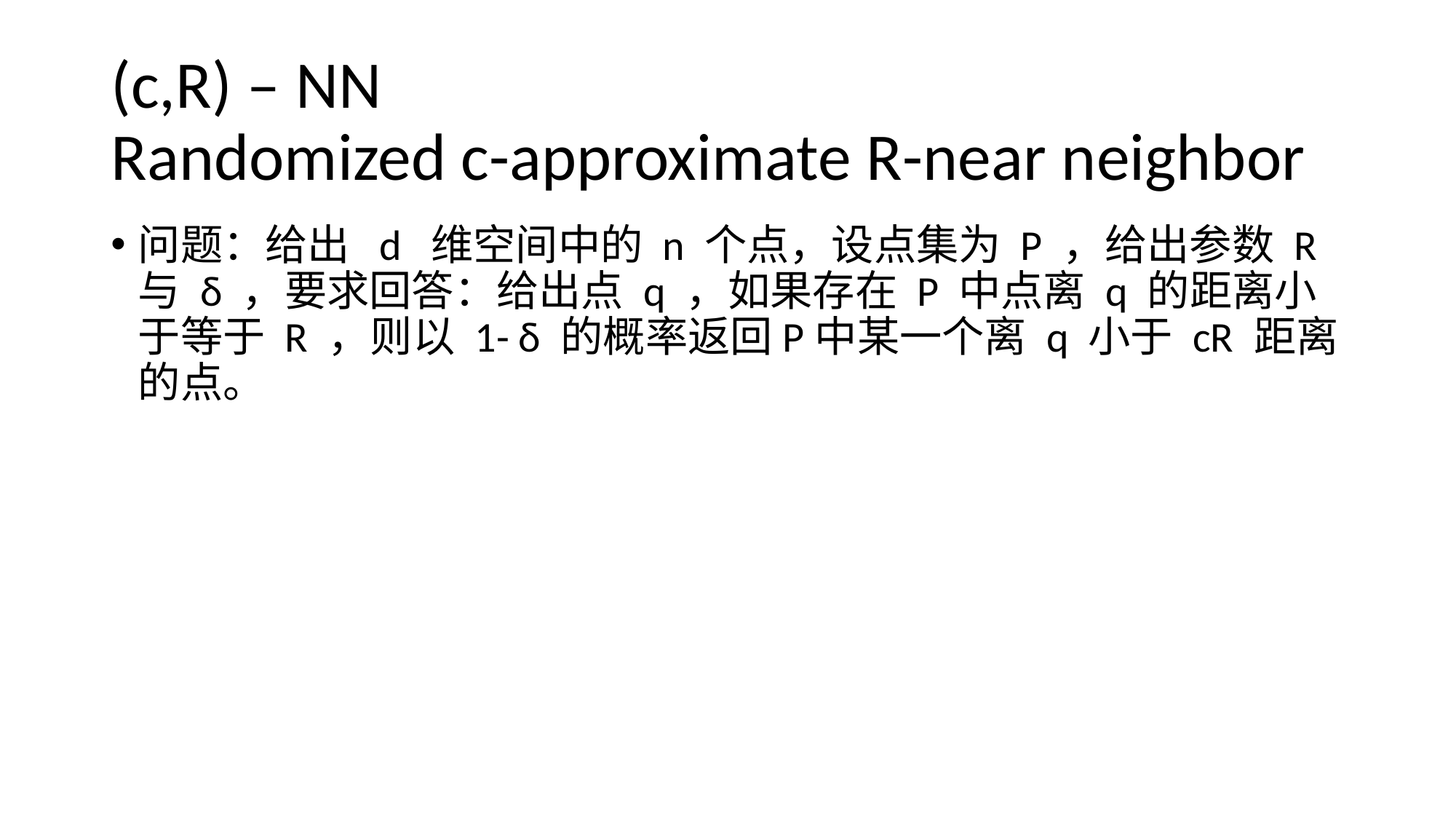

# (c,R) – NN Randomized c-approximate R-near neighbor
问题：给出  d  维空间中的 n 个点，设点集为 P ，给出参数 R 与 δ ，要求回答：给出点 q ，如果存在 P 中点离 q 的距离小于等于 R ，则以 1- δ 的概率返回P中某一个离 q 小于 cR 距离的点。